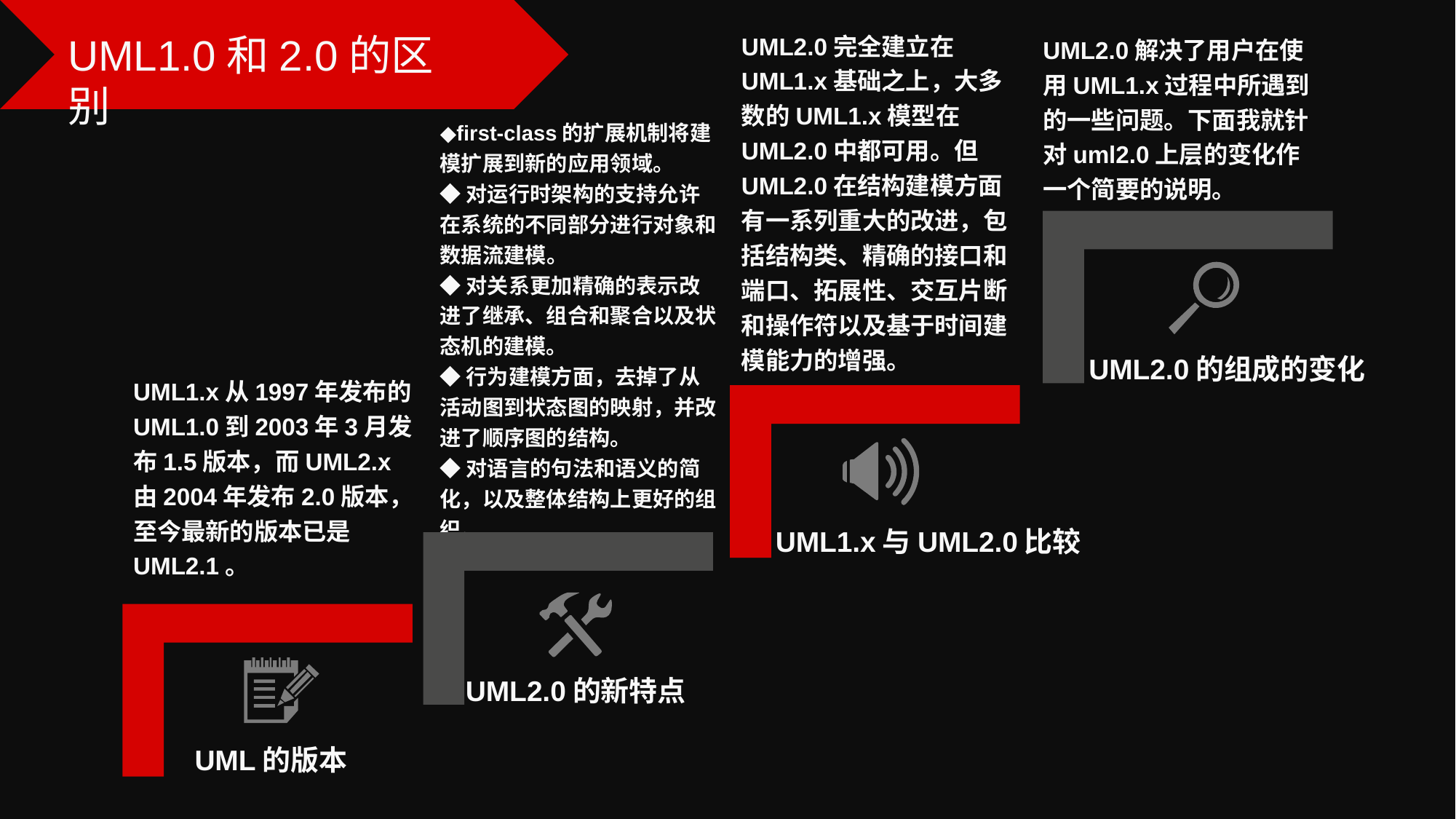

UML2.0完全建立在UML1.x基础之上，大多数的UML1.x模型在UML2.0中都可用。但UML2.0在结构建模方面有一系列重大的改进，包括结构类、精确的接口和端口、拓展性、交互片断和操作符以及基于时间建模能力的增强。
UML1.0和2.0的区别
UML2.0解决了用户在使用UML1.x过程中所遇到的一些问题。下面我就针对uml2.0上层的变化作一个简要的说明。
◆first-class的扩展机制将建模扩展到新的应用领域。
◆对运行时架构的支持允许在系统的不同部分进行对象和数据流建模。
◆对关系更加精确的表示改进了继承、组合和聚合以及状态机的建模。
◆行为建模方面，去掉了从活动图到状态图的映射，并改进了顺序图的结构。
◆对语言的句法和语义的简化，以及整体结构上更好的组织。

UML2.0的组成的变化

UML1.x从1997年发布的UML1.0到2003年3月发布1.5版本，而UML2.x由2004年发布2.0版本，至今最新的版本已是UML2.1。

UML1.x与UML2.0比较

UML2.0的新特点

UML的版本